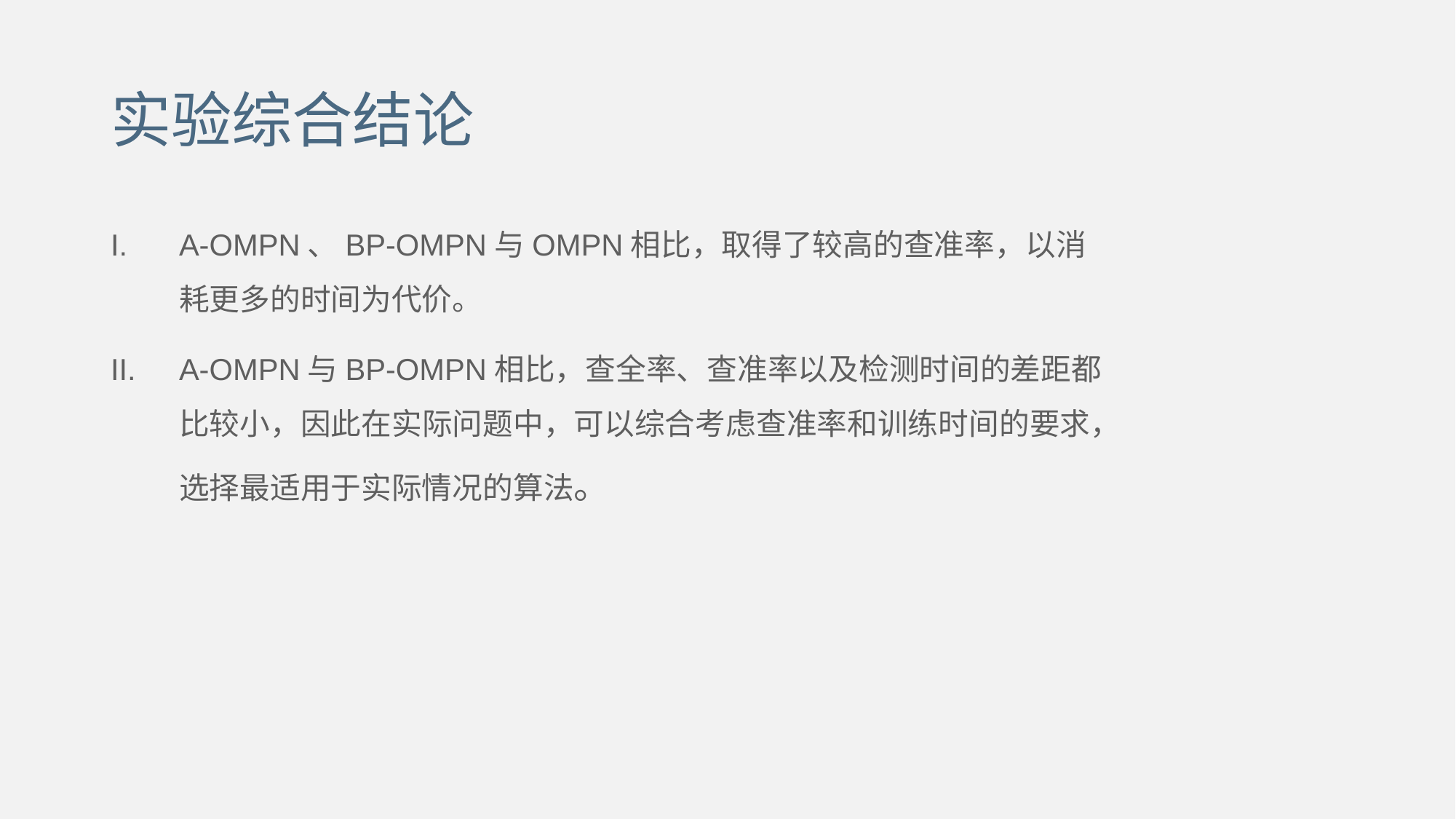

实验综合结论
A-OMPN、BP-OMPN与OMPN相比，取得了较高的查准率，以消耗更多的时间为代价。
A-OMPN与BP-OMPN相比，查全率、查准率以及检测时间的差距都比较小，因此在实际问题中，可以综合考虑查准率和训练时间的要求，选择最适用于实际情况的算法。